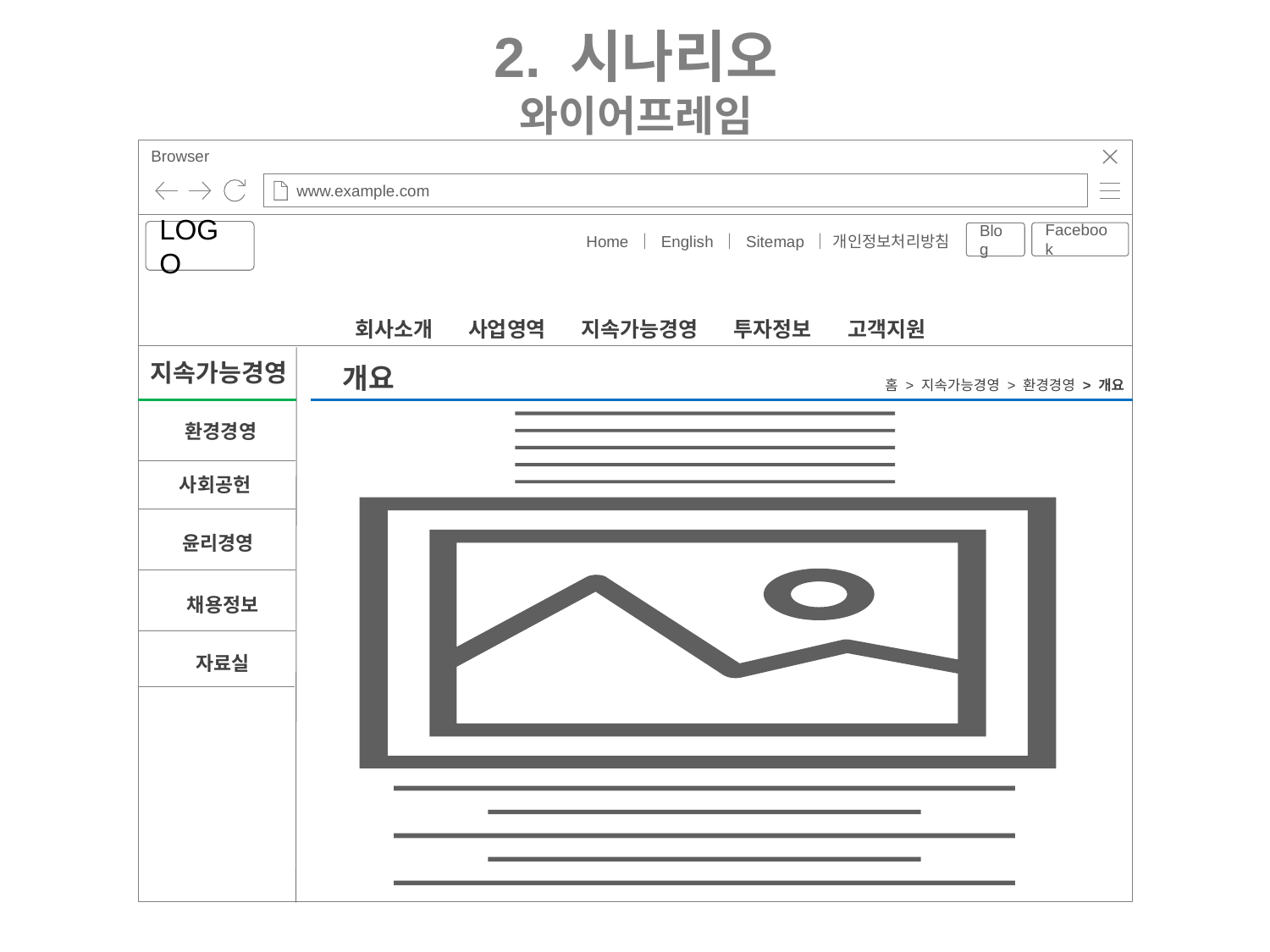

2. 시나리오
와이어프레임
Browser

www.example.com

LOGO
Facebook
Blog
Home ｜ English ｜ Sitemap ｜ 개인정보처리방침
회사소개      사업영역      지속가능경영      투자정보      고객지원
지속가능경영
개요
홈 > 지속가능경영 > 환경경영 > 개요

환경경영
사회공헌

윤리경영
채용정보
자료실